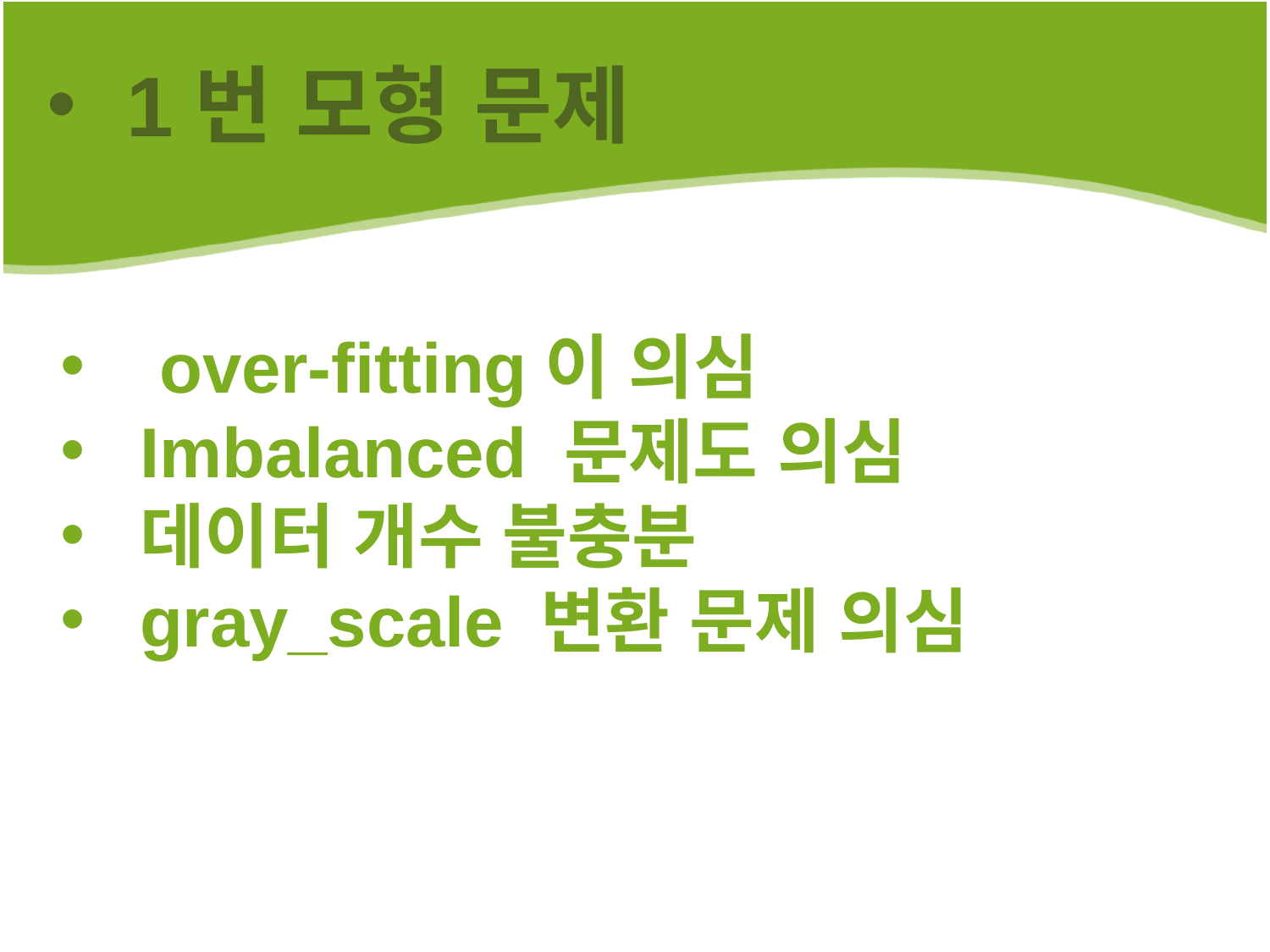

1번 모형 문제
 over-fitting이 의심
Imbalanced 문제도 의심
데이터 개수 불충분
gray_scale 변환 문제 의심

자료
현상